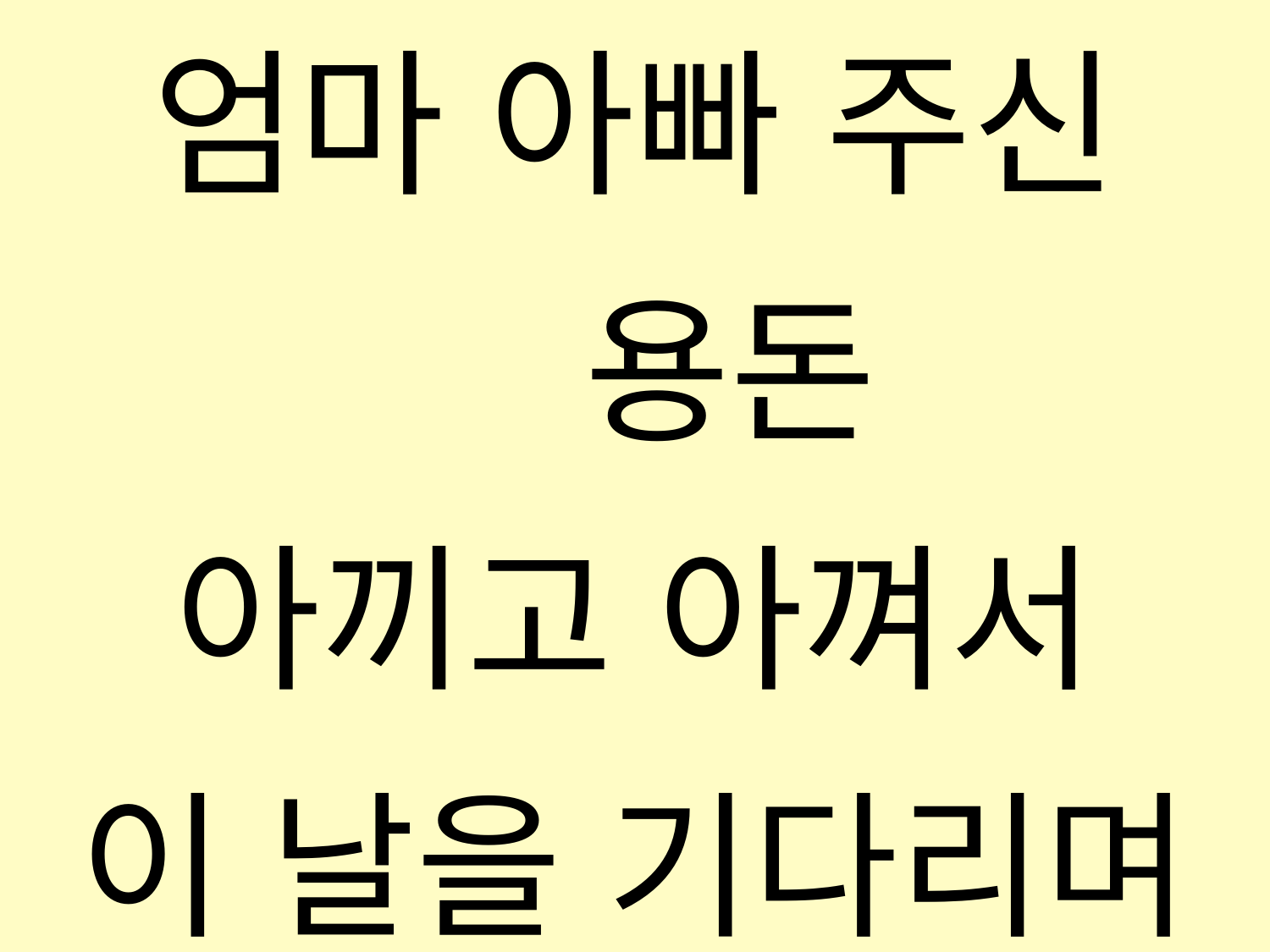

엄마 아빠 주신 용돈
아끼고 아껴서
이 날을 기다리며
모아 왔어요